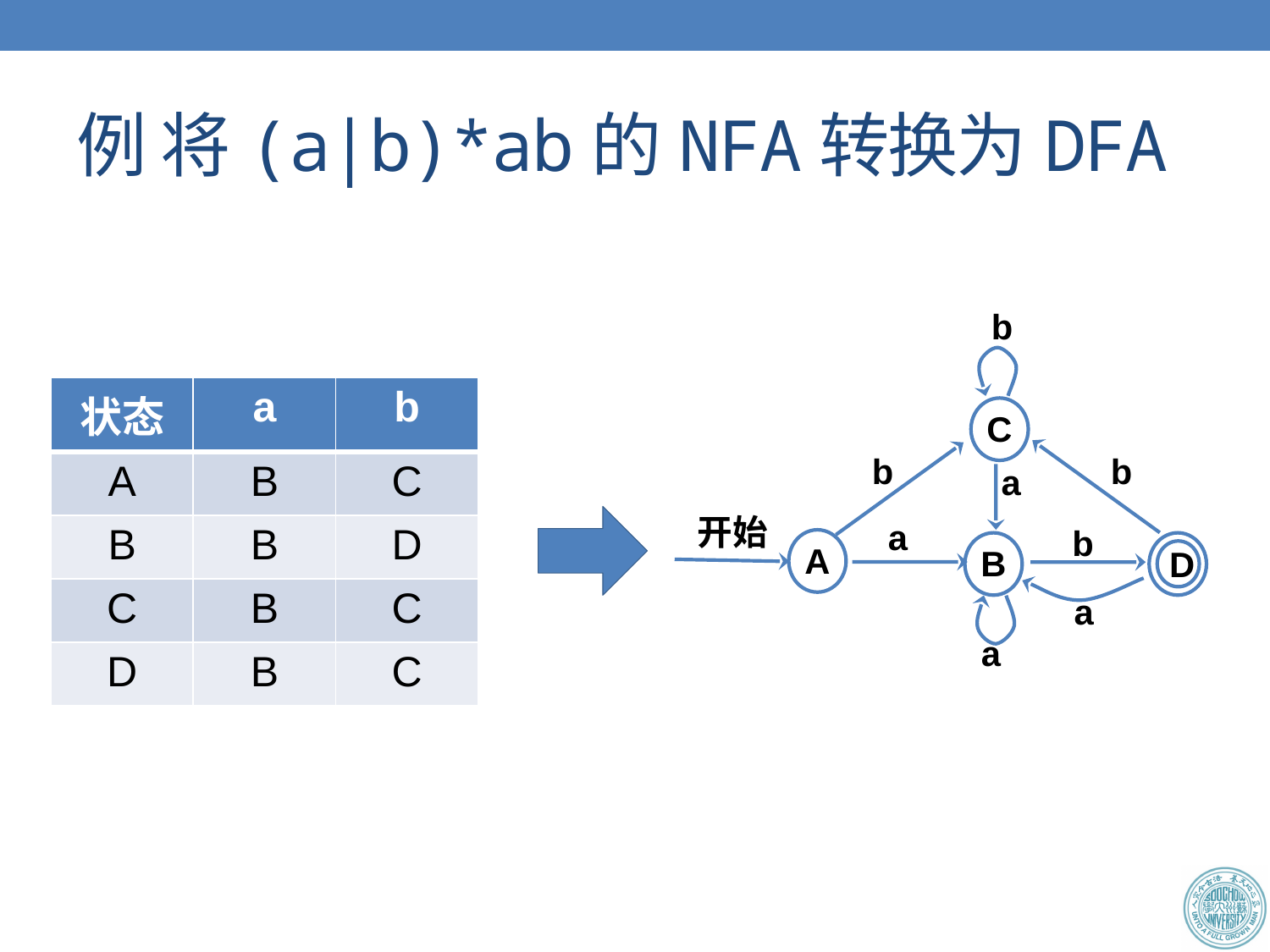

# 例 将(a|b)*ab的NFA转换为DFA
b

C

b
b
a

开始
a
b
A
B

D

a

a
| 状态 | a | b |
| --- | --- | --- |
| A | B | C |
| B | B | D |
| C | B | C |
| D | B | C |